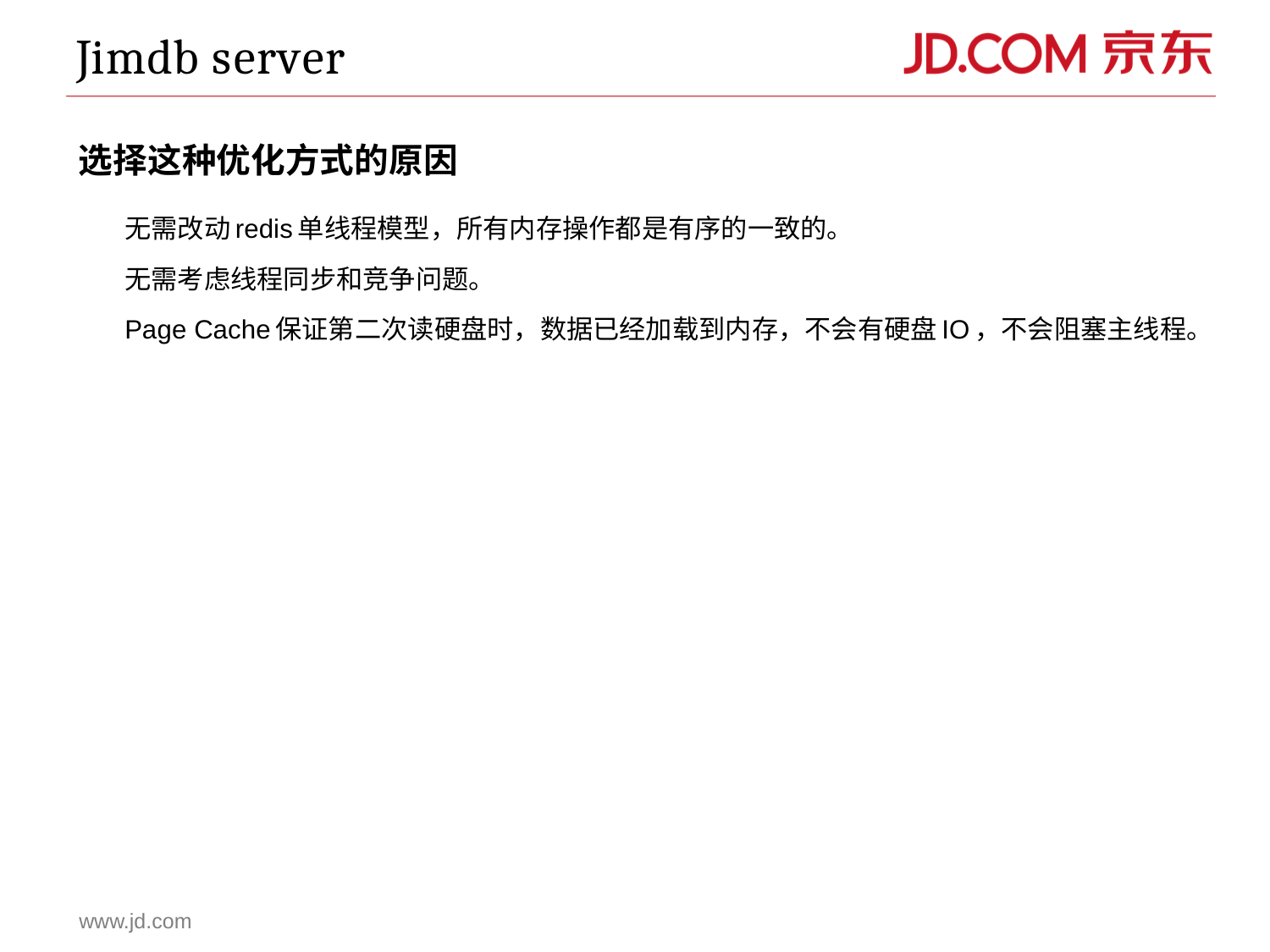

Jimdb server
选择这种优化方式的原因
	无需改动redis单线程模型，所有内存操作都是有序的一致的。
	无需考虑线程同步和竞争问题。
	Page Cache保证第二次读硬盘时，数据已经加载到内存，不会有硬盘IO，不会阻塞主线程。